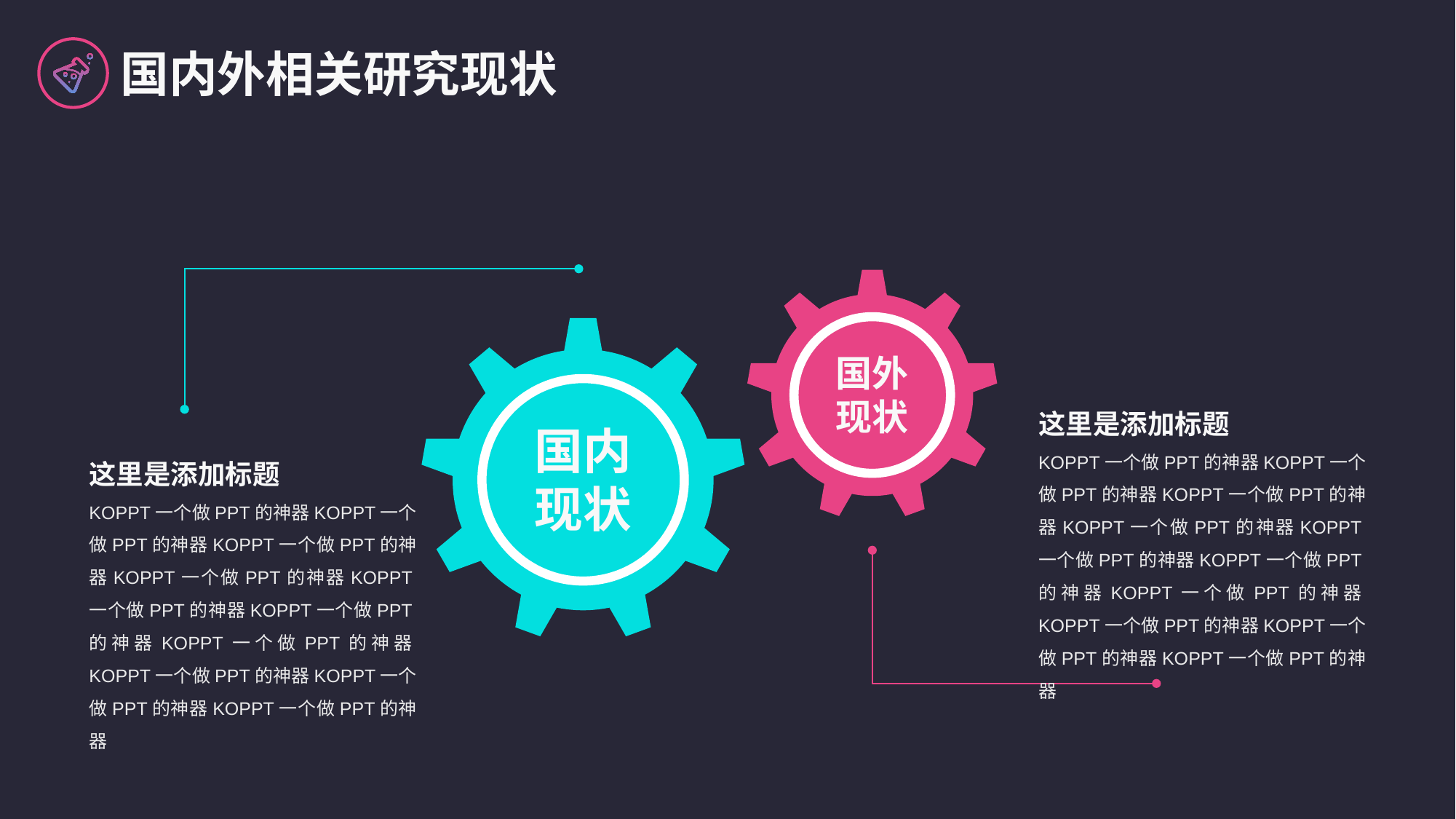

国内外相关研究现状

这里是添加标题
KOPPT一个做PPT的神器KOPPT一个做PPT的神器KOPPT一个做PPT的神器KOPPT一个做PPT的神器KOPPT一个做PPT的神器KOPPT一个做PPT的神器KOPPT一个做PPT的神器KOPPT一个做PPT的神器KOPPT一个做PPT的神器KOPPT一个做PPT的神器
这里是添加标题
KOPPT一个做PPT的神器KOPPT一个做PPT的神器KOPPT一个做PPT的神器KOPPT一个做PPT的神器KOPPT一个做PPT的神器KOPPT一个做PPT的神器KOPPT一个做PPT的神器KOPPT一个做PPT的神器KOPPT一个做PPT的神器KOPPT一个做PPT的神器

国外
现状
国内
现状